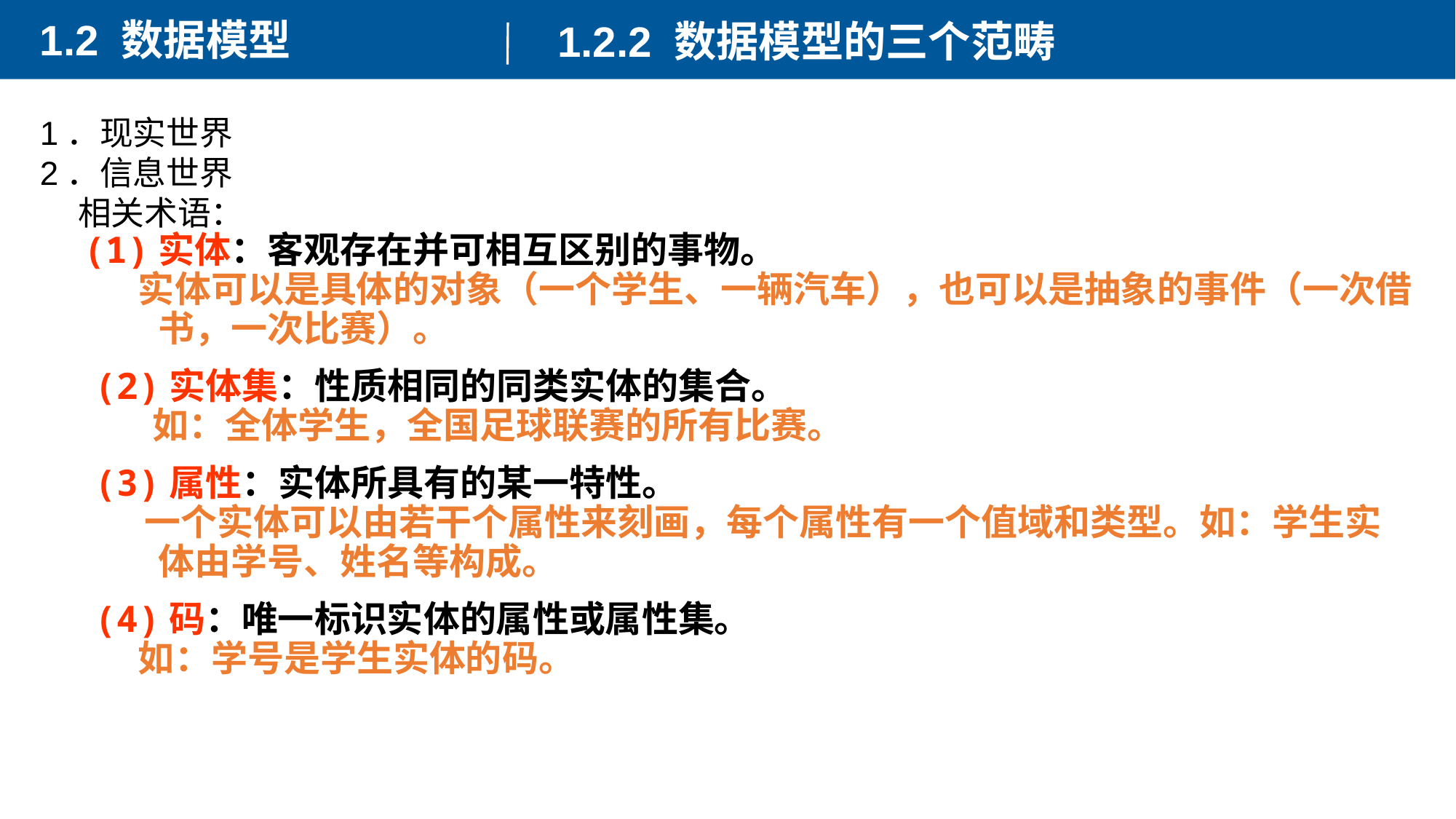

1.2 数据模型
1.2.2 数据模型的三个范畴
1．现实世界
2．信息世界
    相关术语：
  (1)实体：客观存在并可相互区别的事物。
      实体可以是具体的对象（一个学生、一辆汽车），也可以是抽象的事件（一次借书，一次比赛）。
(2)实体集：性质相同的同类实体的集合。
      如：全体学生，全国足球联赛的所有比赛。
(3)属性：实体所具有的某一特性。
       一个实体可以由若干个属性来刻画，每个属性有一个值域和类型。如：学生实体由学号、姓名等构成。
(4)码：唯一标识实体的属性或属性集。
      如：学号是学生实体的码。